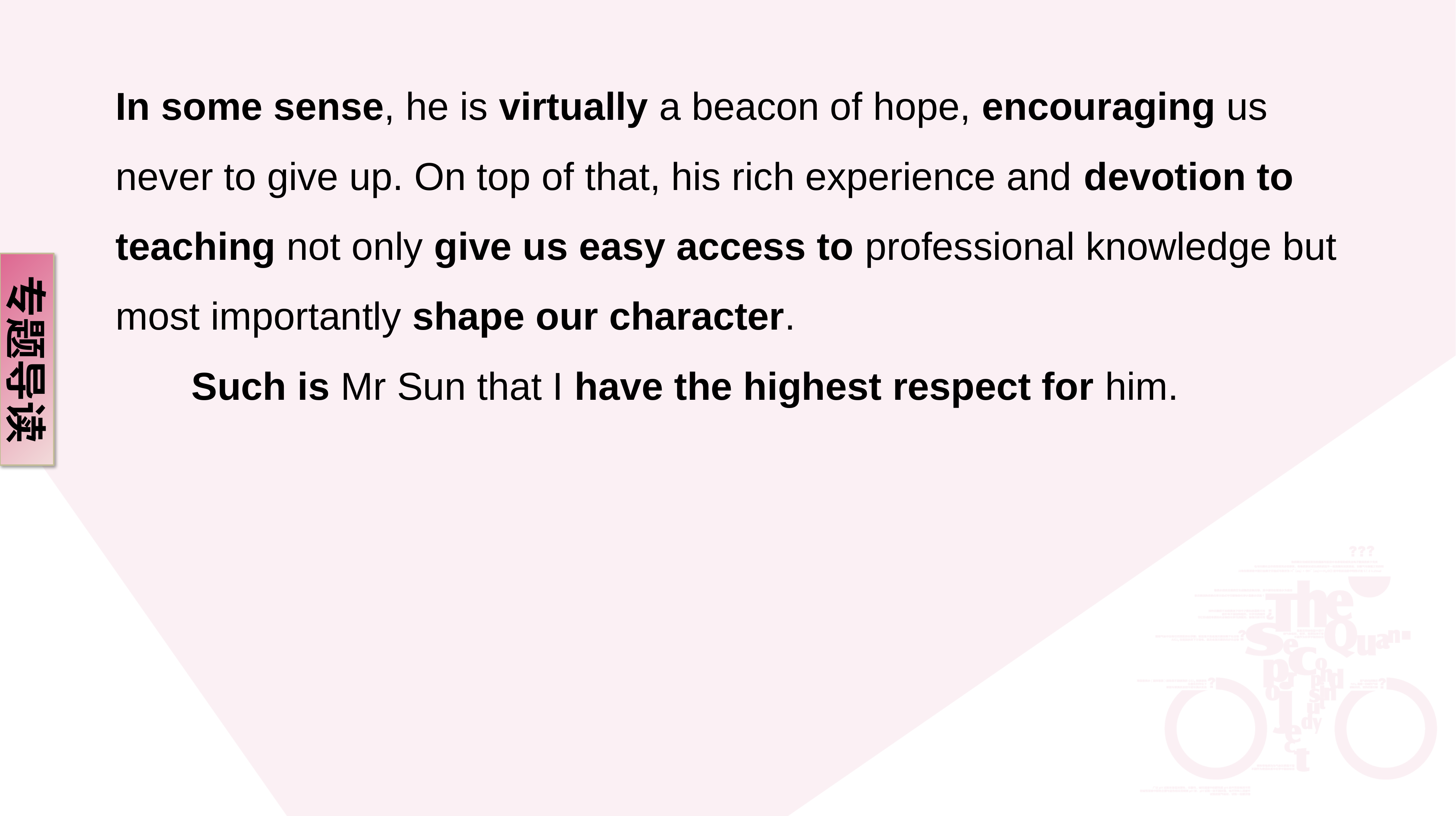

In some sense, he is virtually a beacon of hope, encouraging us never to give up. On top of that, his rich experience and devotion to teaching not only give us easy access to professional knowledge but most importantly shape our character.
       Such is Mr Sun that I have the highest respect for him.
专题导读